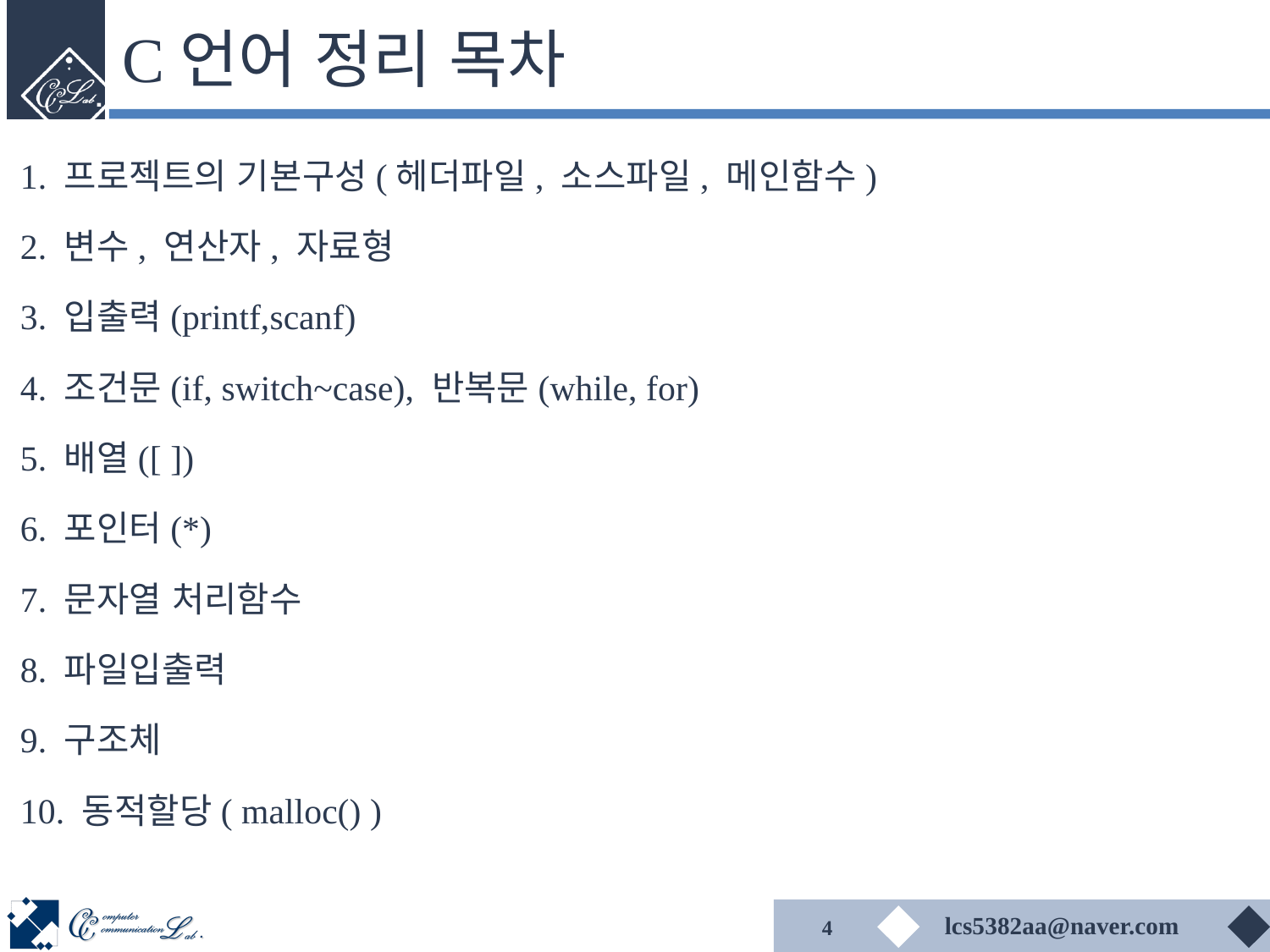

# C언어 정리 목차
1. 프로젝트의 기본구성(헤더파일, 소스파일, 메인함수)
2. 변수, 연산자, 자료형
3. 입출력(printf,scanf)
4. 조건문(if, switch~case), 반복문(while, for)
5. 배열([ ])
6. 포인터(*)
7. 문자열 처리함수
8. 파일입출력
9. 구조체
10. 동적할당( malloc() )